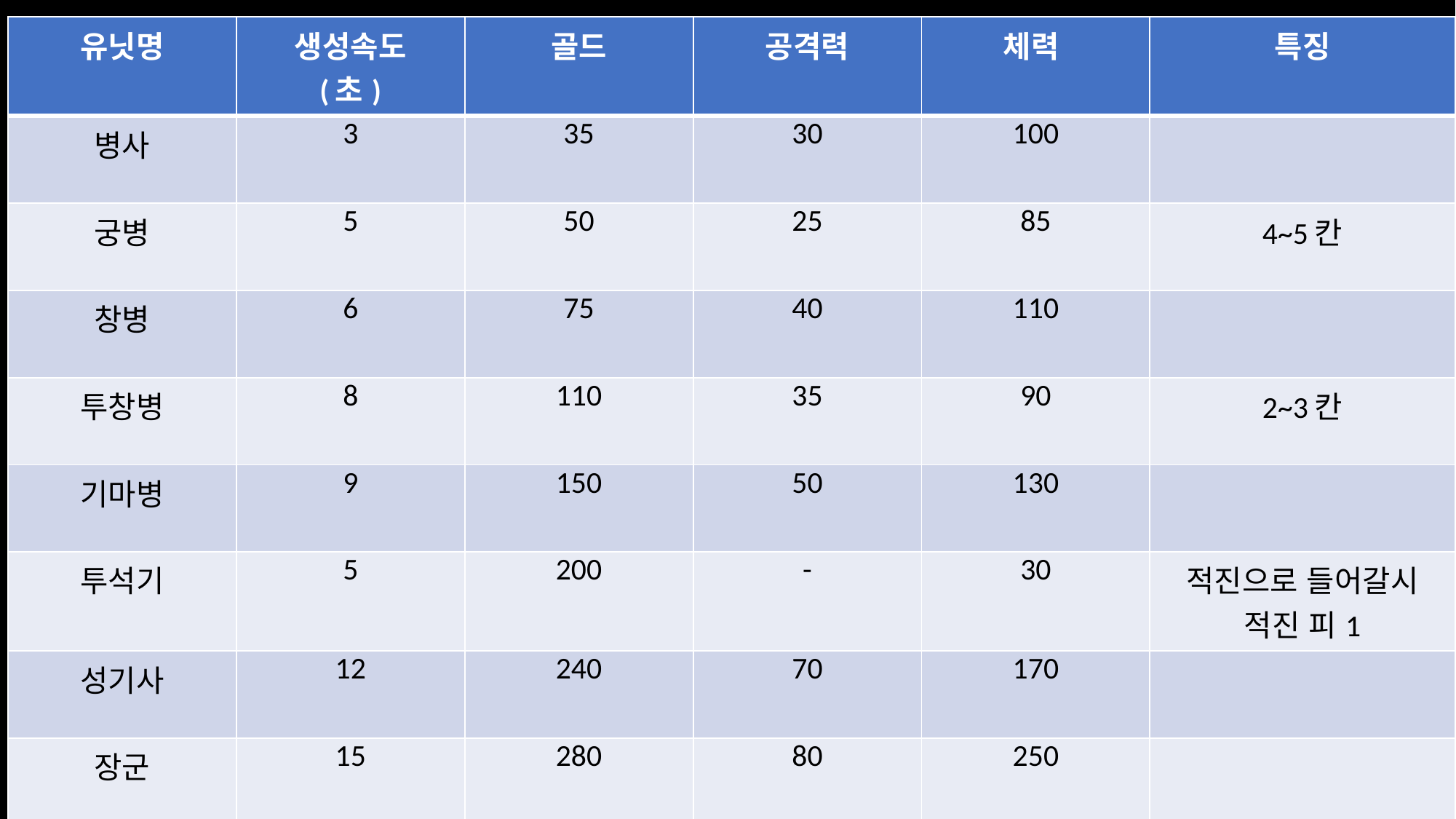

| 유닛명 | 생성속도 (초) | 골드 | 공격력 | 체력 | 특징 |
| --- | --- | --- | --- | --- | --- |
| 병사 | 3 | 35 | 30 | 100 |  |
| 궁병 | 5 | 50 | 25 | 85 | 4~5칸 |
| 창병 | 6 | 75 | 40 | 110 |  |
| 투창병 | 8 | 110 | 35 | 90 | 2~3칸 |
| 기마병 | 9 | 150 | 50 | 130 |  |
| 투석기 | 5 | 200 | - | 30 | 적진으로 들어갈시 적진 피1 |
| 성기사 | 12 | 240 | 70 | 170 |  |
| 장군 | 15 | 280 | 80 | 250 |  |